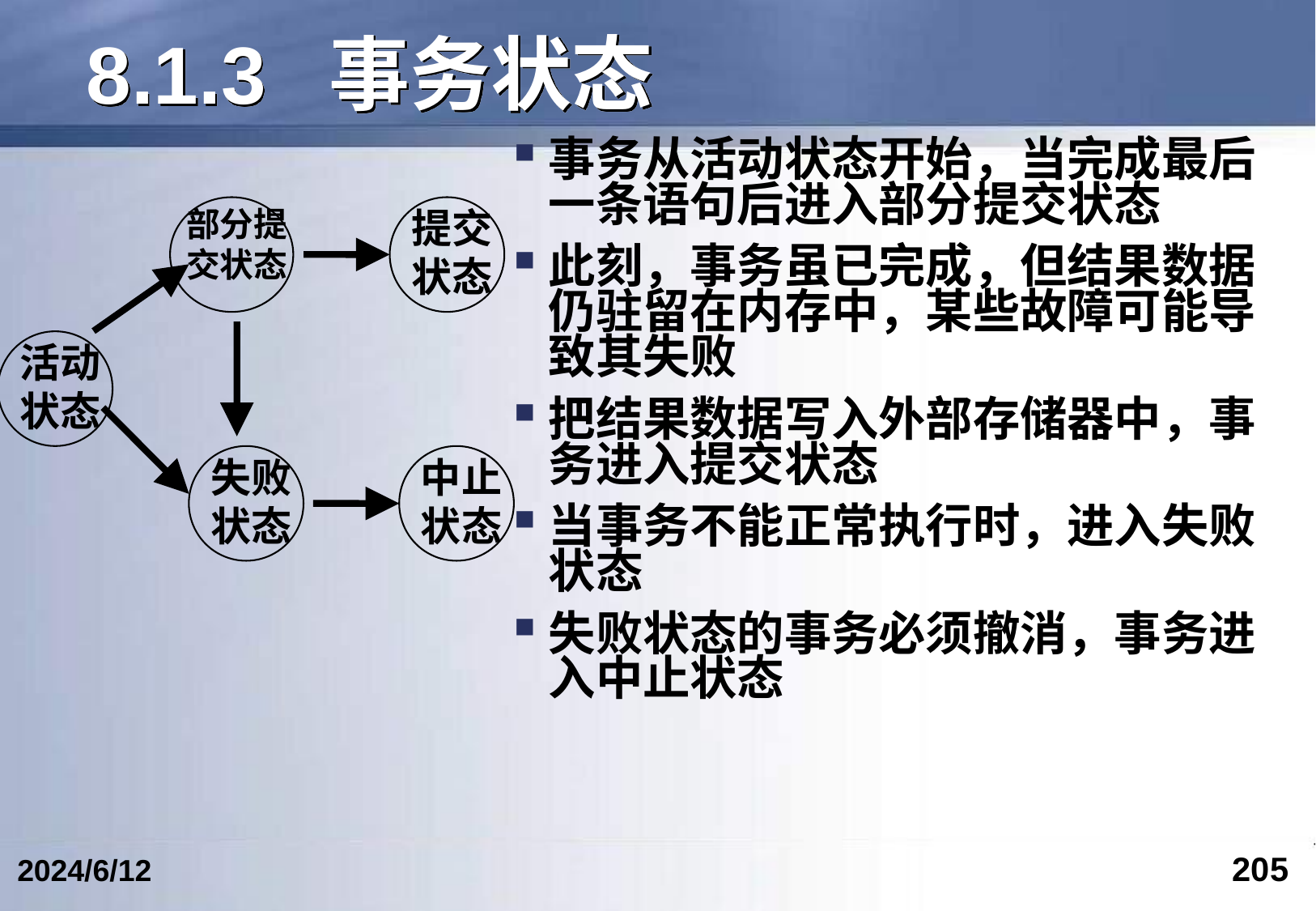

# 8.1.3	事务状态
事务从活动状态开始，当完成最后一条语句后进入部分提交状态
此刻，事务虽已完成，但结果数据仍驻留在内存中，某些故障可能导致其失败
把结果数据写入外部存储器中，事务进入提交状态
当事务不能正常执行时，进入失败状态
失败状态的事务必须撤消，事务进入中止状态

部分提交状态

提交状态

活动状态

失败状态

中止状态

205
2024/6/12